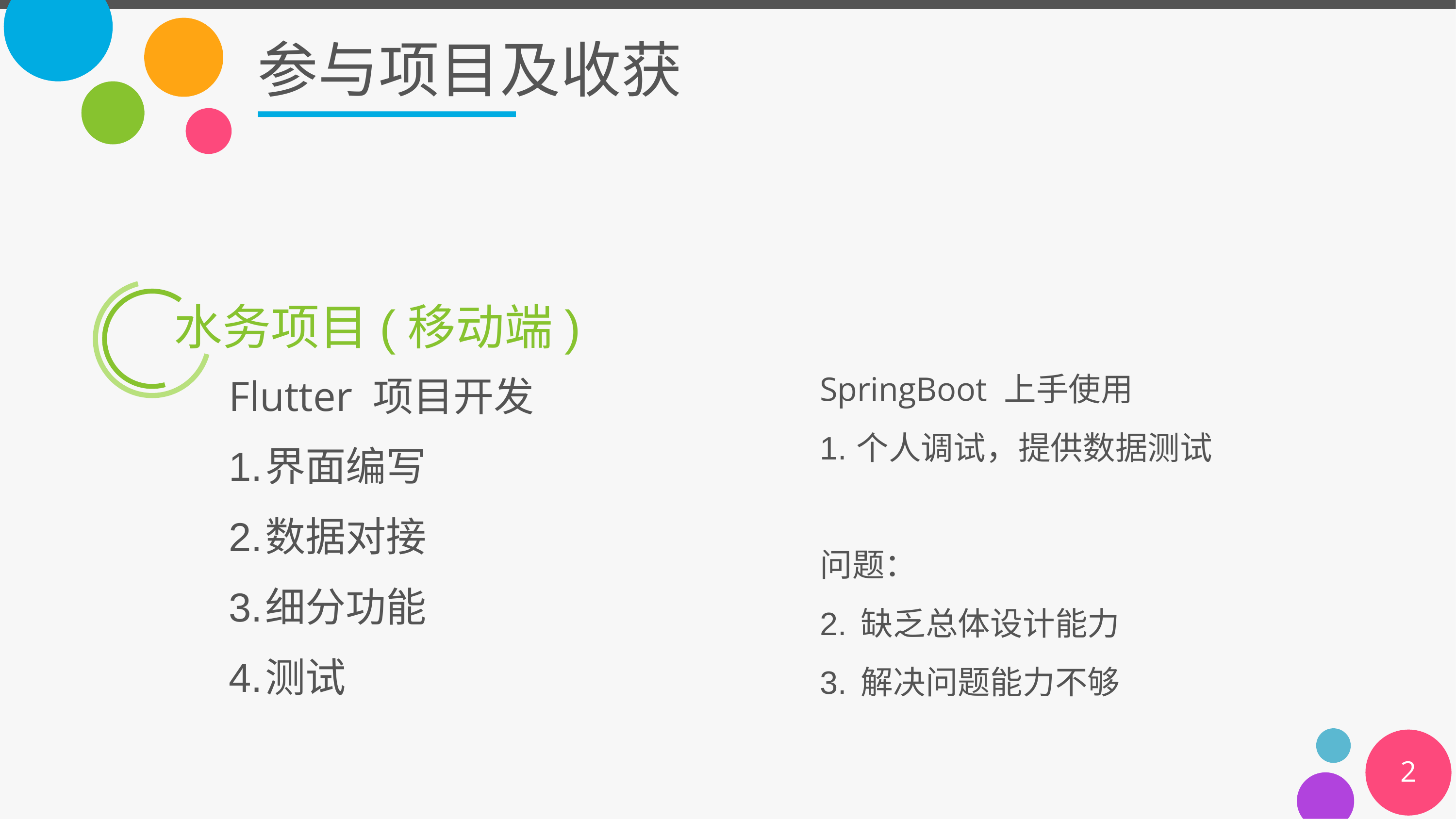

# 参与项目及收获

水务项目(移动端)
Flutter 项目开发
界面编写
数据对接
细分功能
测试
SpringBoot 上手使用
个人调试，提供数据测试

问题：
缺乏总体设计能力
解决问题能力不够
2